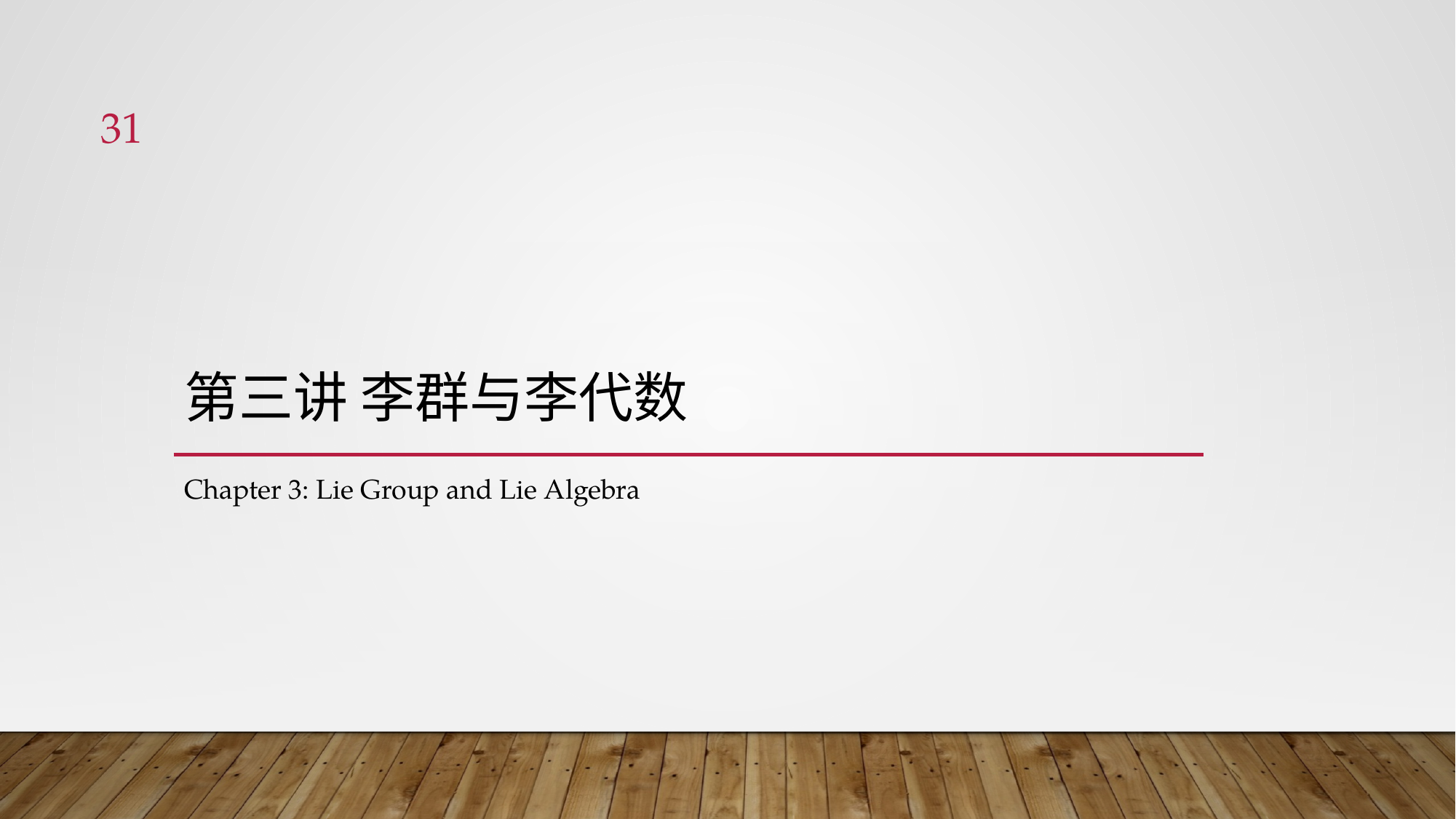

31
# 第三讲 李群与李代数
Chapter 3: Lie Group and Lie Algebra